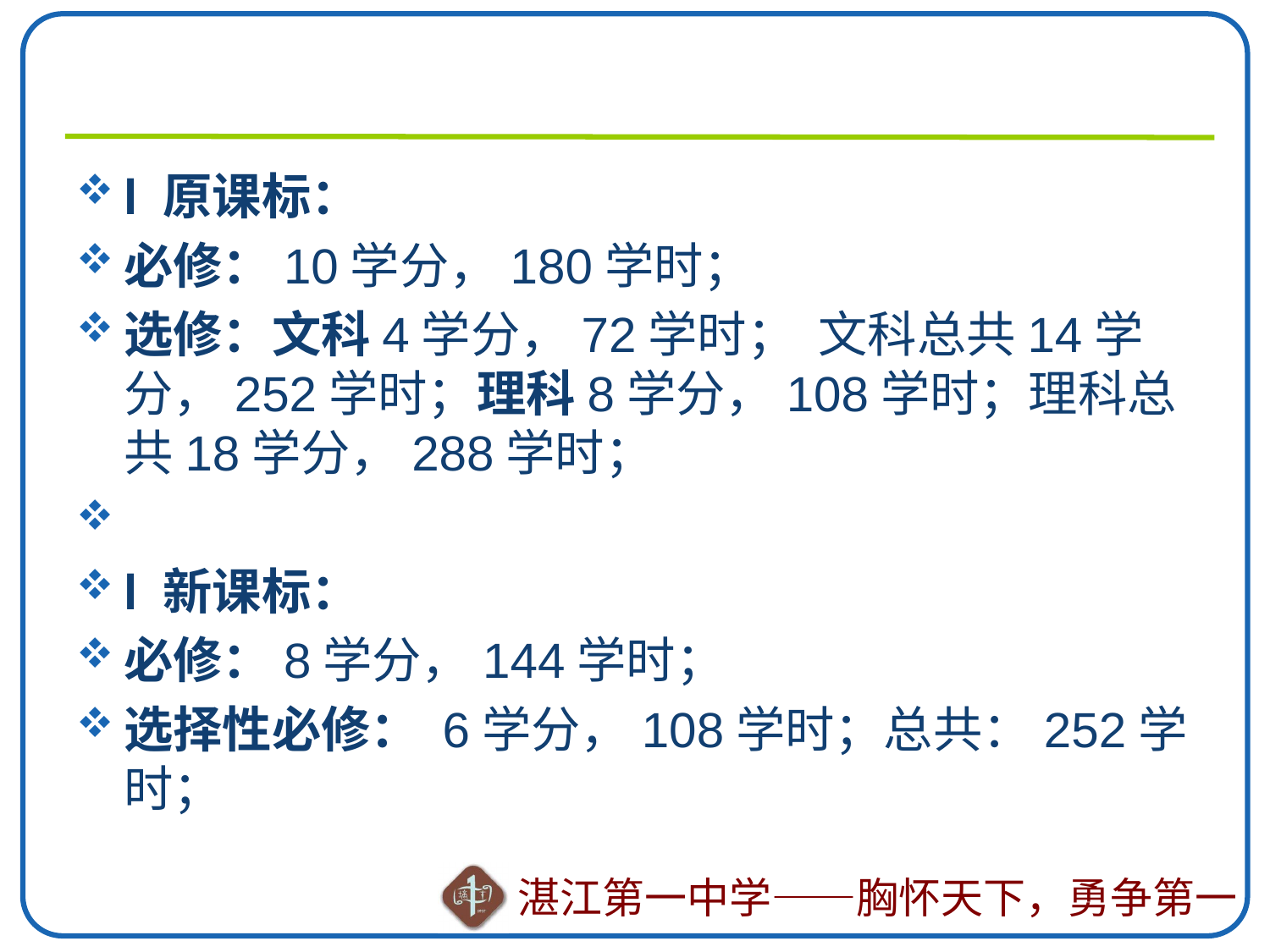

#
l 原课标：
必修：10学分，180学时；
选修：文科4学分，72学时；  文科总共14学分，252学时；理科8学分，108学时；理科总共18学分，288学时；

l 新课标：
必修：8学分，144学时；
选择性必修： 6学分，108学时；总共：252学时；

27